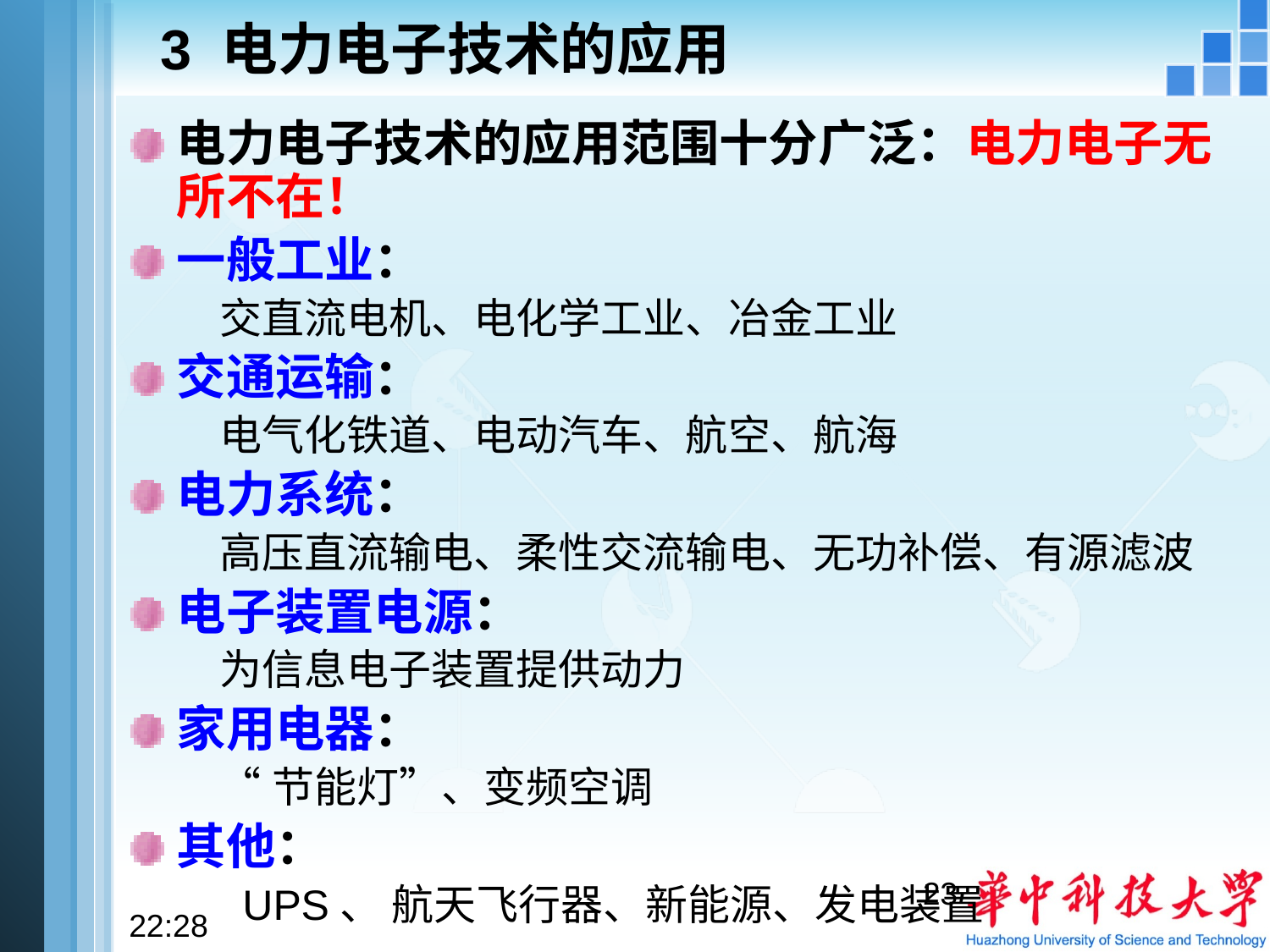

# 3 电力电子技术的应用
电力电子技术的应用范围十分广泛：电力电子无所不在！
一般工业：
         交直流电机、电化学工业、冶金工业
交通运输：
         电气化铁道、电动汽车、航空、航海
电力系统：
         高压直流输电、柔性交流输电、无功补偿、有源滤波
电子装置电源：
         为信息电子装置提供动力
家用电器：
          “节能灯”、变频空调
其他：
          UPS、 航天飞行器、新能源、发电装置
23
22:28